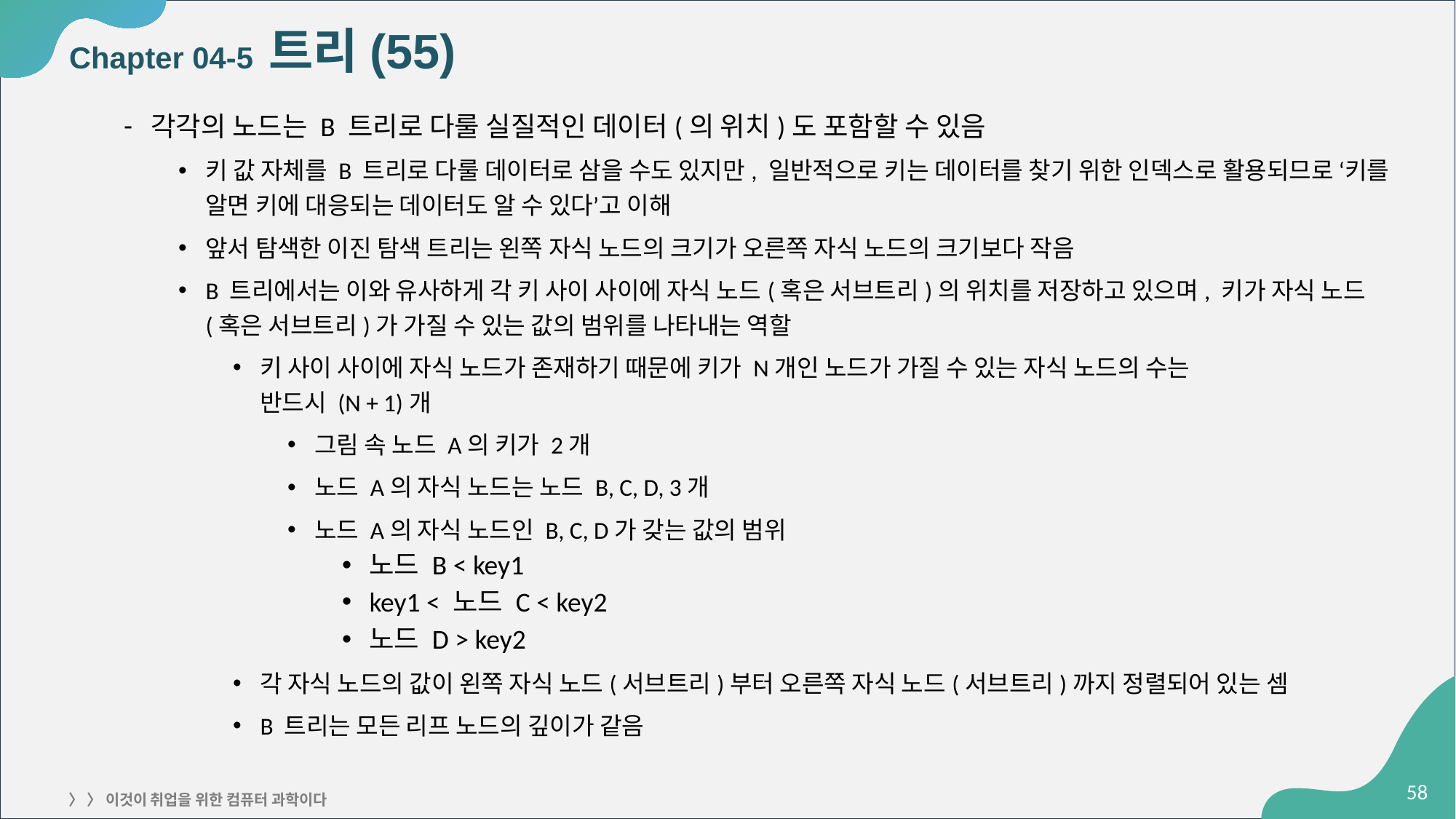

# Chapter 04-5 트리(55)
각각의 노드는 B 트리로 다룰 실질적인 데이터(의 위치)도 포함할 수 있음
키 값 자체를 B 트리로 다룰 데이터로 삼을 수도 있지만, 일반적으로 키는 데이터를 찾기 위한 인덱스로 활용되므로 ‘키를 알면 키에 대응되는 데이터도 알 수 있다’고 이해
앞서 탐색한 이진 탐색 트리는 왼쪽 자식 노드의 크기가 오른쪽 자식 노드의 크기보다 작음
B 트리에서는 이와 유사하게 각 키 사이 사이에 자식 노드(혹은 서브트리)의 위치를 저장하고 있으며, 키가 자식 노드(혹은 서브트리)가 가질 수 있는 값의 범위를 나타내는 역할
키 사이 사이에 자식 노드가 존재하기 때문에 키가 N개인 노드가 가질 수 있는 자식 노드의 수는
반드시 (N + 1)개
그림 속 노드 A의 키가 2개
노드 A의 자식 노드는 노드 B, C, D, 3개
노드 A의 자식 노드인 B, C, D가 갖는 값의 범위
노드 B < key1
key1 < 노드 C < key2
노드 D > key2
각 자식 노드의 값이 왼쪽 자식 노드(서브트리)부터 오른쪽 자식 노드(서브트리)까지 정렬되어 있는 셈
B 트리는 모든 리프 노드의 깊이가 같음

58
〉 〉 이것이 취업을 위한 컴퓨터 과학이다